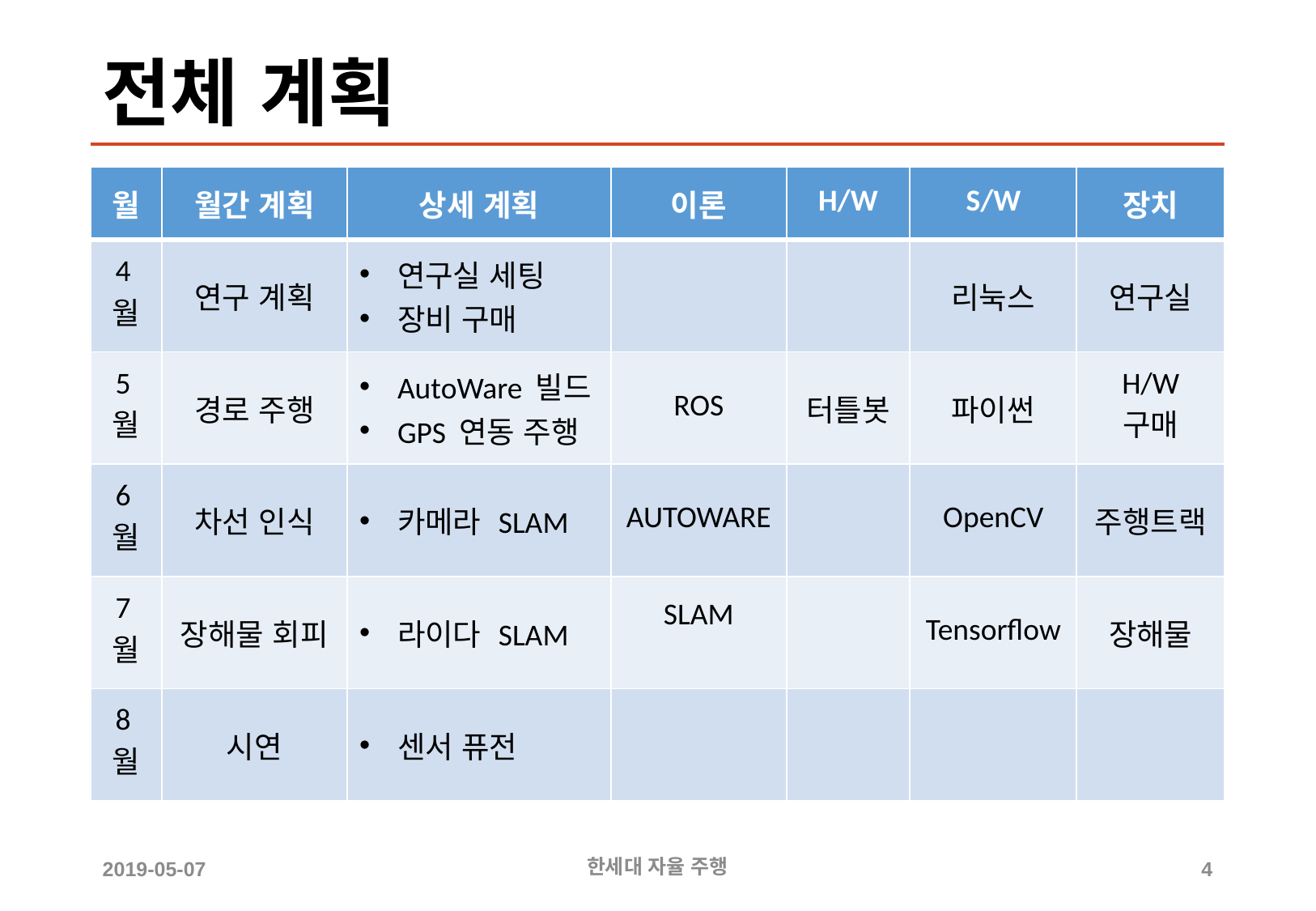

# 전체 계획
| 월 | 월간 계획 | 상세 계획 | 이론 | H/W | S/W | 장치 |
| --- | --- | --- | --- | --- | --- | --- |
| 4월 | 연구 계획 | 연구실 세팅 장비 구매 |  |  | 리눅스 | 연구실 |
| 5월 | 경로 주행 | AutoWare 빌드 GPS 연동 주행 | ROS | 터틀봇 | 파이썬 | H/W 구매 |
| 6월 | 차선 인식 | 카메라 SLAM | AUTOWARE |  | OpenCV | 주행트랙 |
| 7월 | 장해물 회피 | 라이다 SLAM | SLAM |  | Tensorflow | 장해물 |
| 8월 | 시연 | 센서 퓨전 |  |  |  |  |
2019-05-07
한세대 자율 주행
4